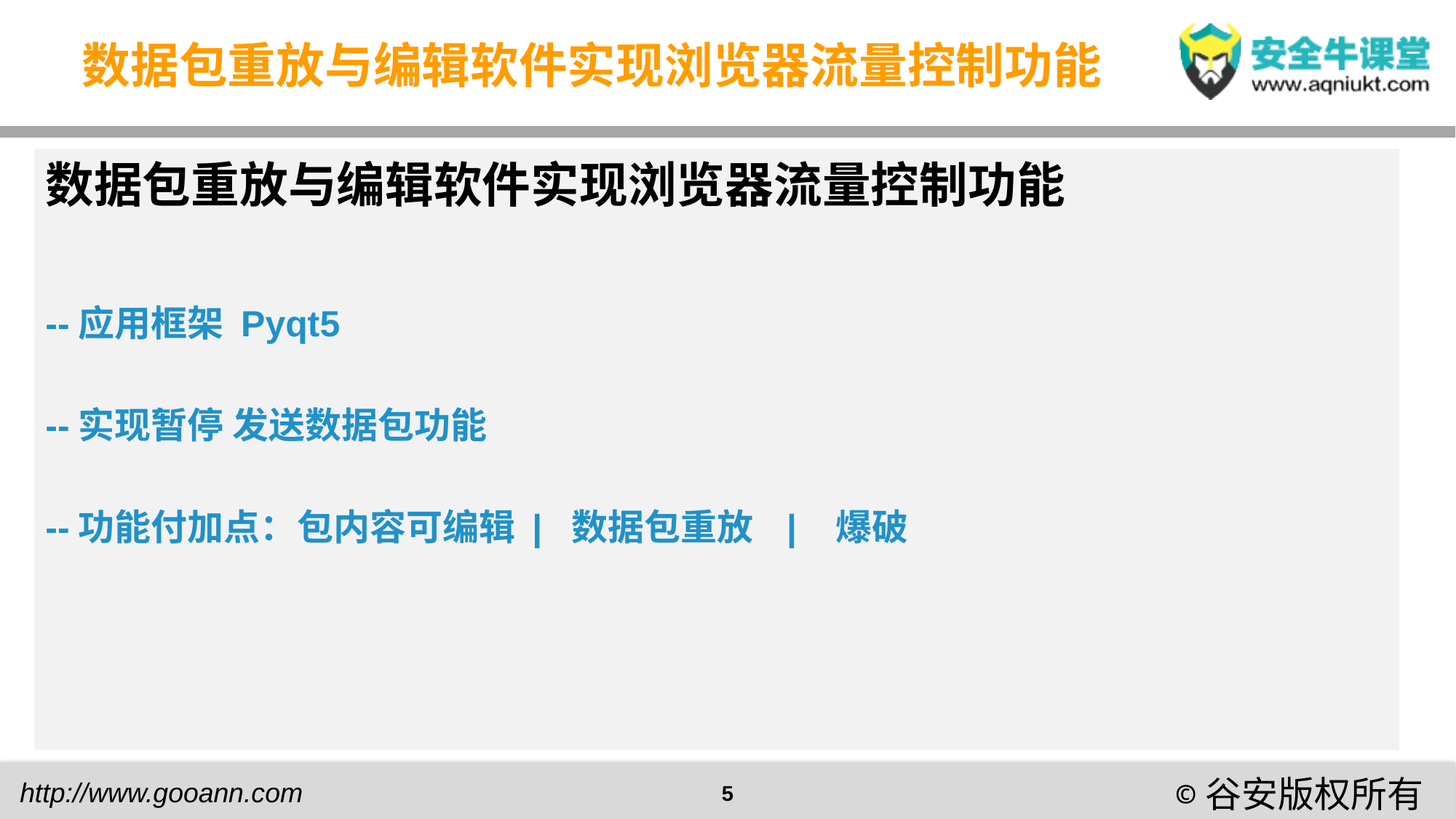

# 数据包重放与编辑软件实现浏览器流量控制功能
数据包重放与编辑软件实现浏览器流量控制功能

--应用框架 Pyqt5

--实现暂停 发送数据包功能

--功能付加点：包内容可编辑 |  数据包重放   |   爆破